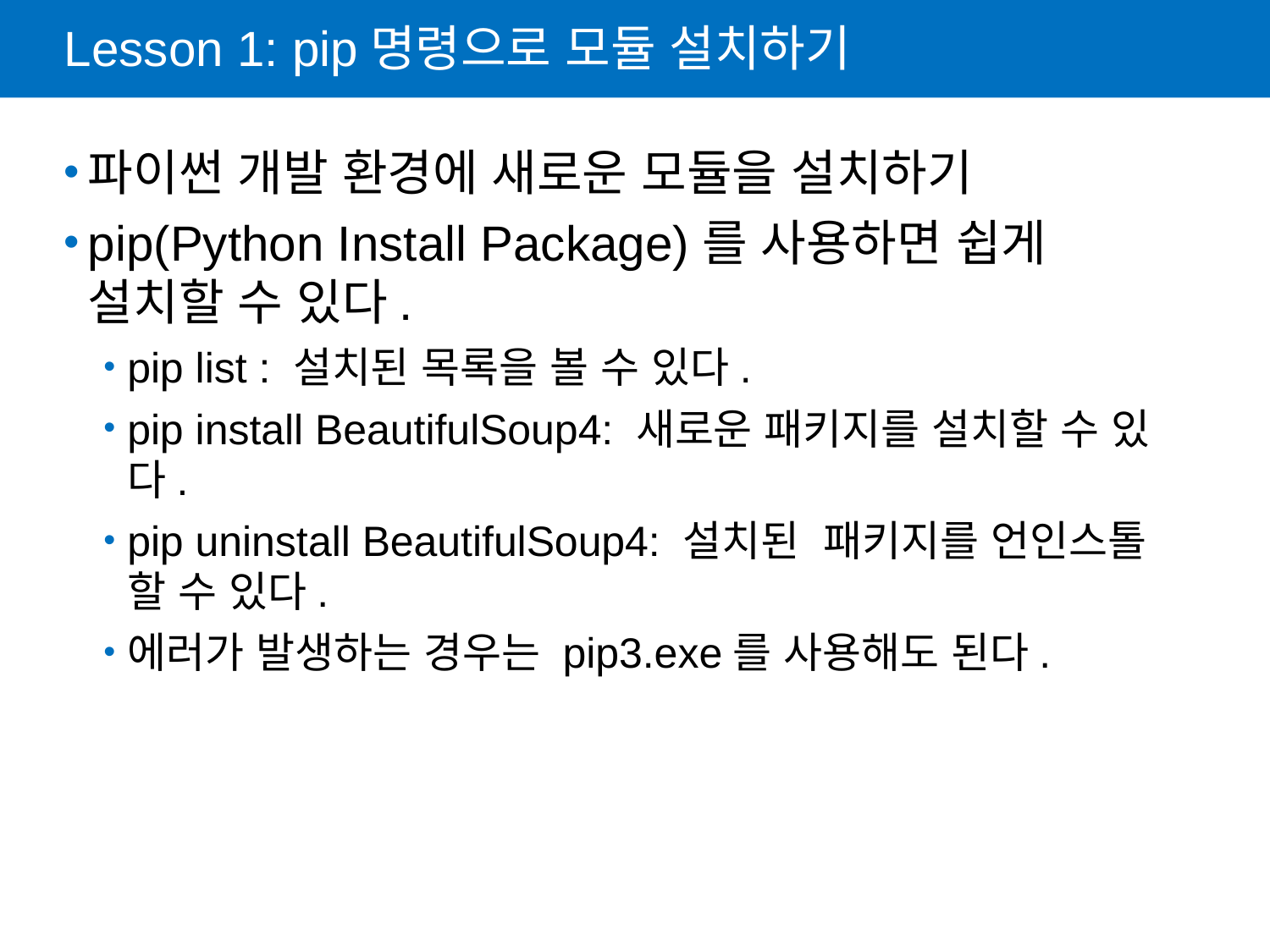

# Lesson 1: pip명령으로 모듈 설치하기
파이썬 개발 환경에 새로운 모듈을 설치하기
pip(Python Install Package)를 사용하면 쉽게 설치할 수 있다.
pip list : 설치된 목록을 볼 수 있다.
pip install BeautifulSoup4: 새로운 패키지를 설치할 수 있다.
pip uninstall BeautifulSoup4: 설치된  패키지를 언인스톨 할 수 있다.
에러가 발생하는 경우는 pip3.exe를 사용해도 된다.